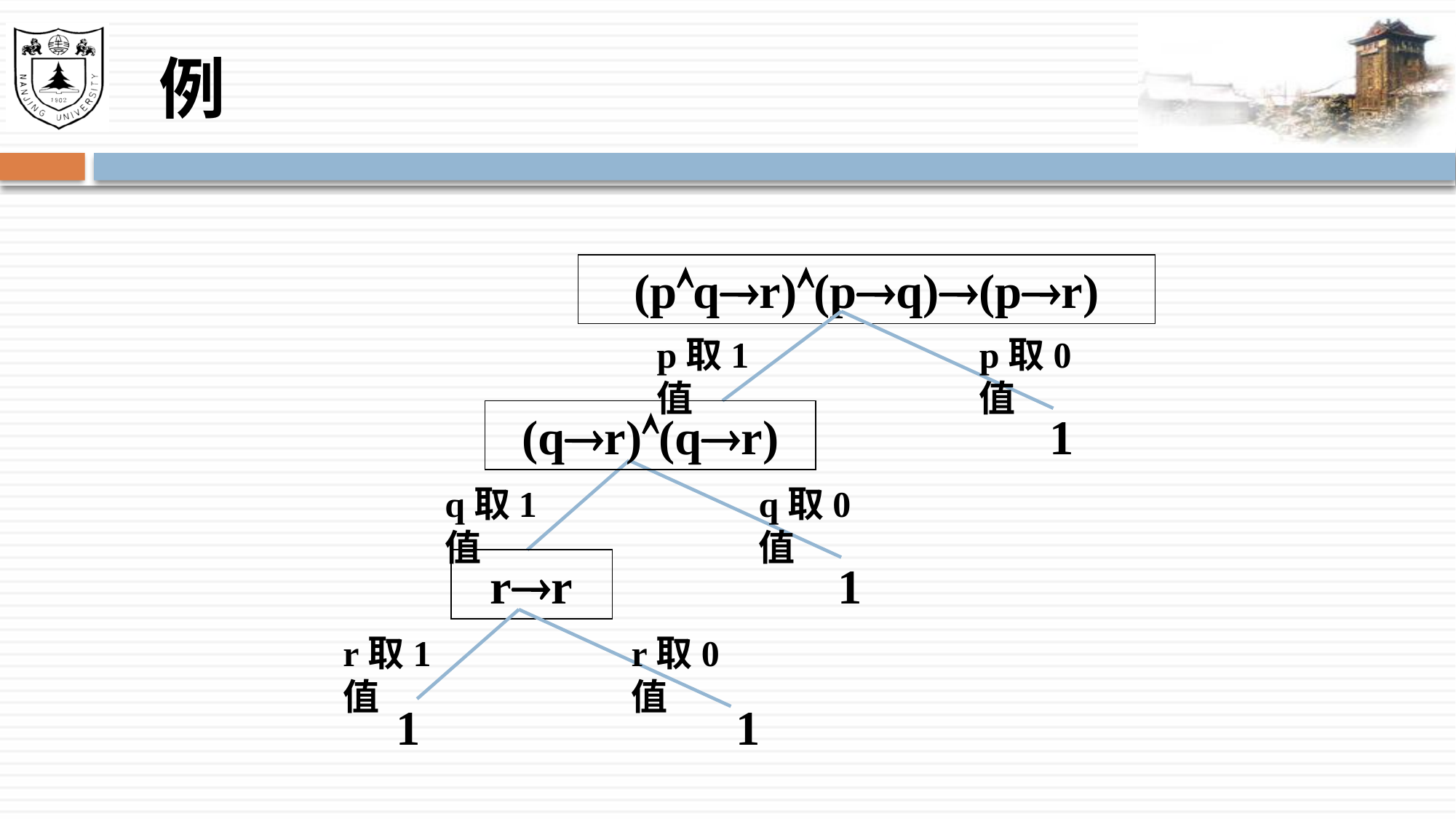

# 例

(p∧q→r)∧(p→q)→(p→r)

p取1值
p取0值
(q→r)∧(q→r)
1

q取1值
q取0值
r→r
1

r取1值
r取0值
1
1